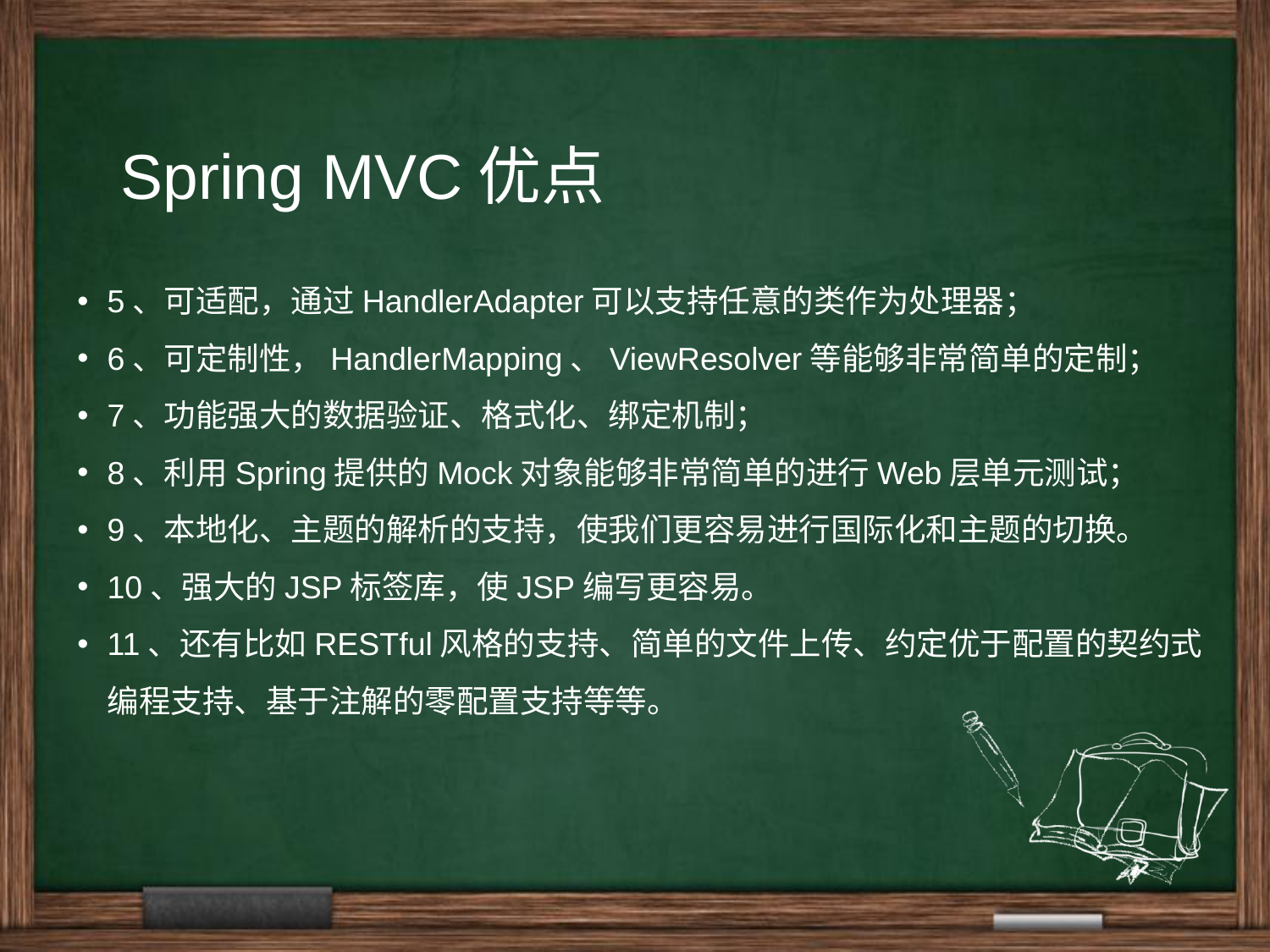

Spring MVC优点
5、可适配，通过HandlerAdapter可以支持任意的类作为处理器；
6、可定制性，HandlerMapping、ViewResolver等能够非常简单的定制；
7、功能强大的数据验证、格式化、绑定机制；
8、利用Spring提供的Mock对象能够非常简单的进行Web层单元测试；
9、本地化、主题的解析的支持，使我们更容易进行国际化和主题的切换。
10、强大的JSP标签库，使JSP编写更容易。
11、还有比如RESTful风格的支持、简单的文件上传、约定优于配置的契约式编程支持、基于注解的零配置支持等等。